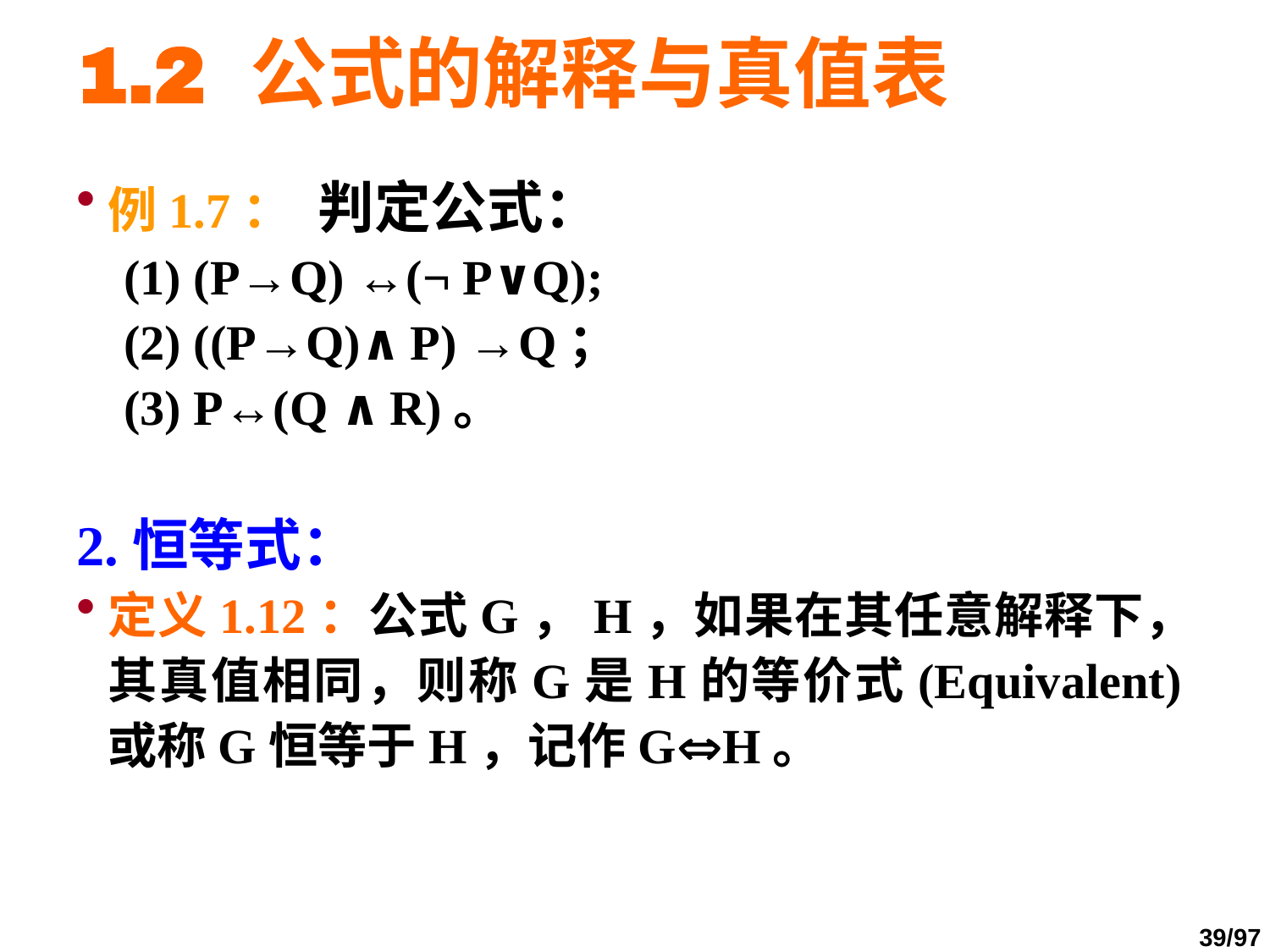

# 1.2 公式的解释与真值表
例1.7：  判定公式：
(1) (P→Q) ↔(¬ P∨Q);
(2) ((P→Q)∧P) →Q；
(3) P↔(Q ∧R)。

2.恒等式：
定义1.12：公式G，H，如果在其任意解释下，其真值相同，则称G是H的等价式(Equivalent)或称G恒等于H，记作G⇔H。